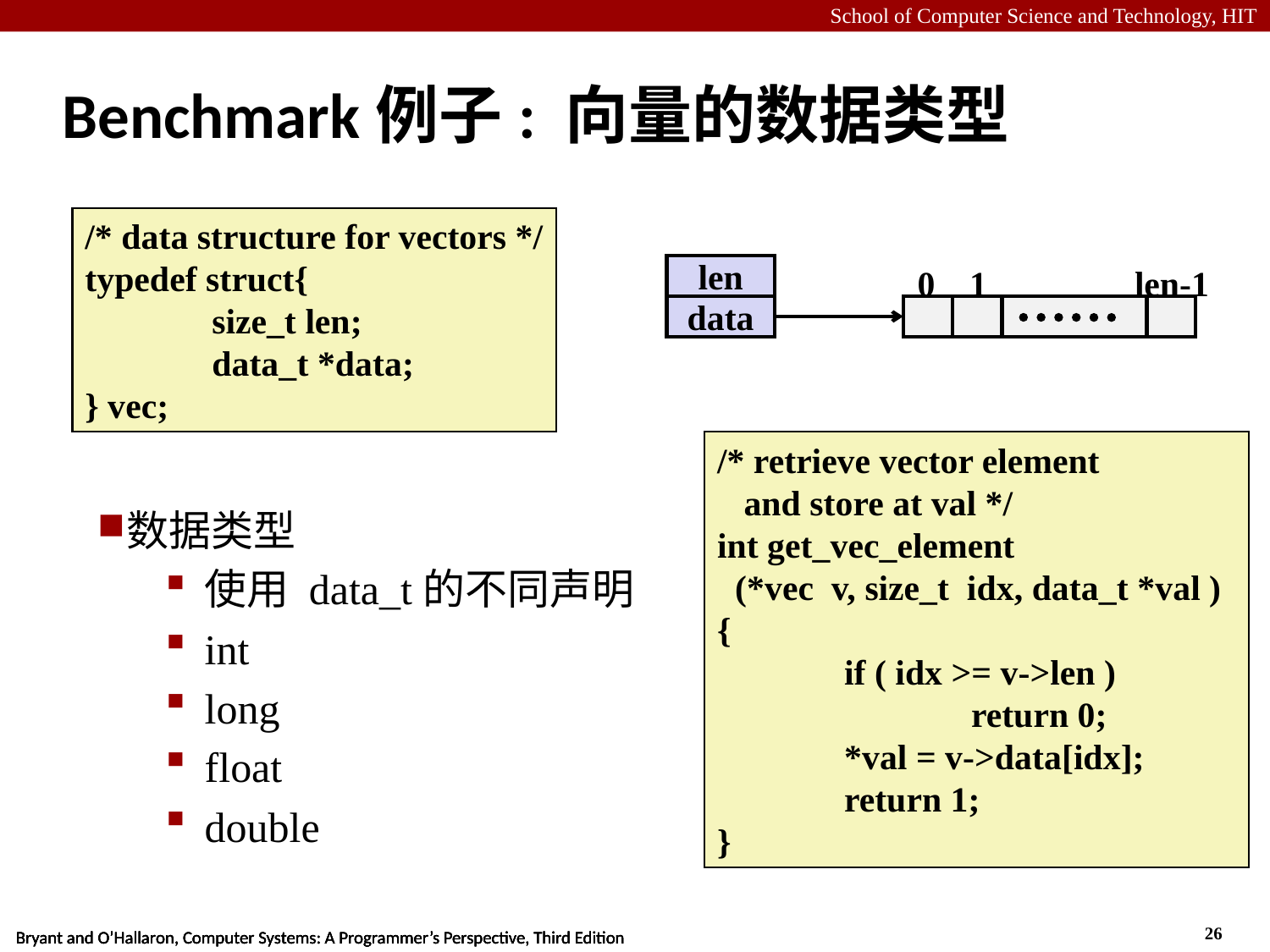

# Benchmark例子: 向量的数据类型
/* data structure for vectors */
typedef struct{
	size_t len;
	data_t *data;
} vec;
1
len-1
0
len
data

/* retrieve vector element
   and store at val */
int get_vec_element
  (*vec  v, size_t  idx, data_t *val )
{
	if ( idx >= v->len )
		return 0;
	*val = v->data[idx];
	return 1;
}
数据类型
使用 data_t的不同声明
int
long
float
double